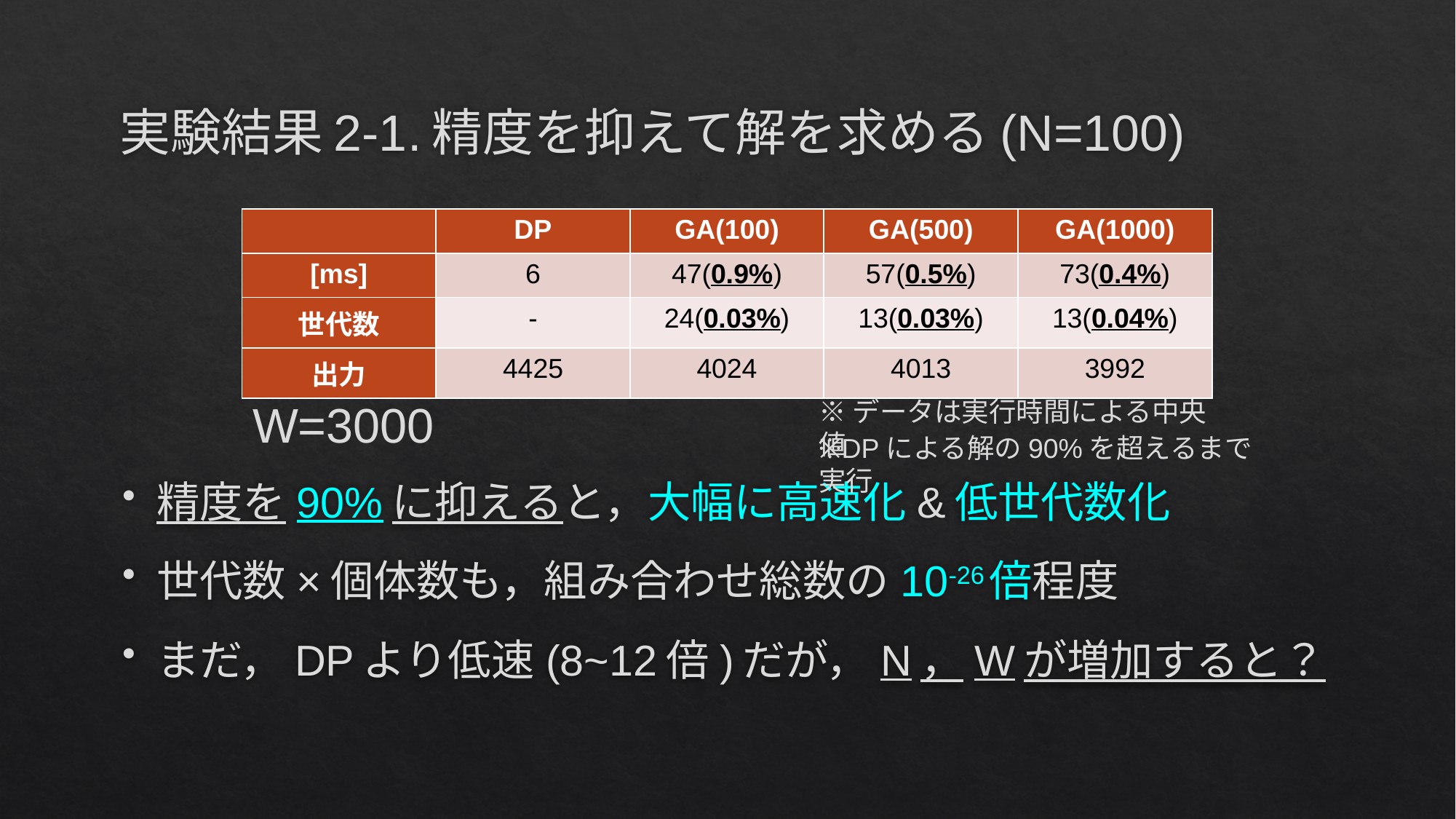

# 実験結果2-1.精度を抑えて解を求める(N=100)
|  | DP | GA(100) | GA(500) | GA(1000) |
| --- | --- | --- | --- | --- |
| [ms] | 6 | 47(0.9%) | 57(0.5%) | 73(0.4%) |
| 世代数 | - | 24(0.03%) | 13(0.03%) | 13(0.04%) |
| 出力 | 4425 | 4024 | 4013 | 3992 |
W=3000
※データは実行時間による中央値
※DPによる解の90%を超えるまで実行
精度を90%に抑えると，大幅に高速化&低世代数化
世代数×個体数も，組み合わせ総数の10-26倍程度
まだ，DPより低速(8~12倍)だが，N，Wが増加すると？